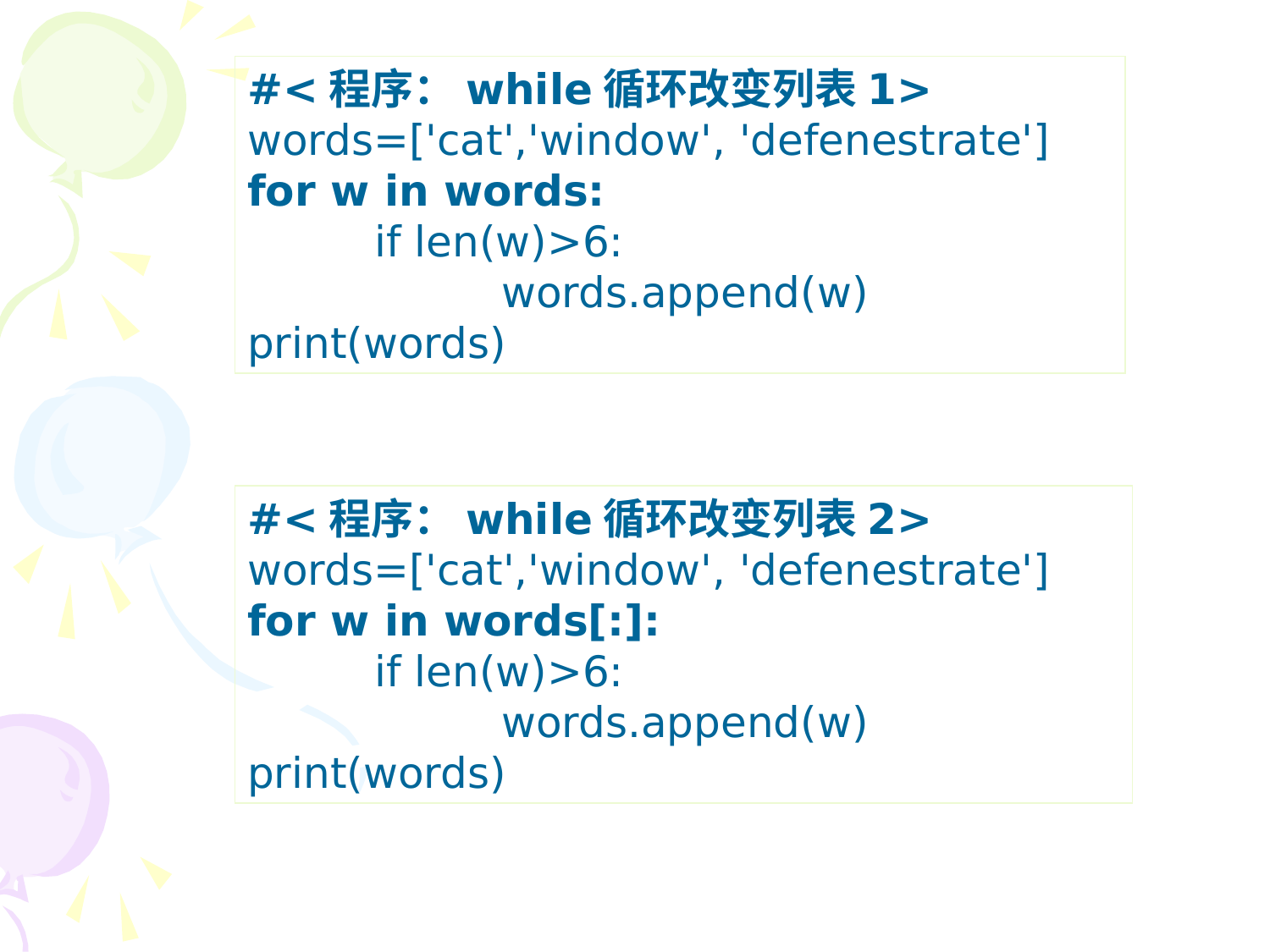

#<程序：while循环改变列表1>
words=['cat','window', 'defenestrate']
for w in words:
	if len(w)>6:
		words.append(w)
print(words)
#<程序：while循环改变列表2>
words=['cat','window', 'defenestrate']
for w in words[:]:
	if len(w)>6:
		words.append(w)
print(words)